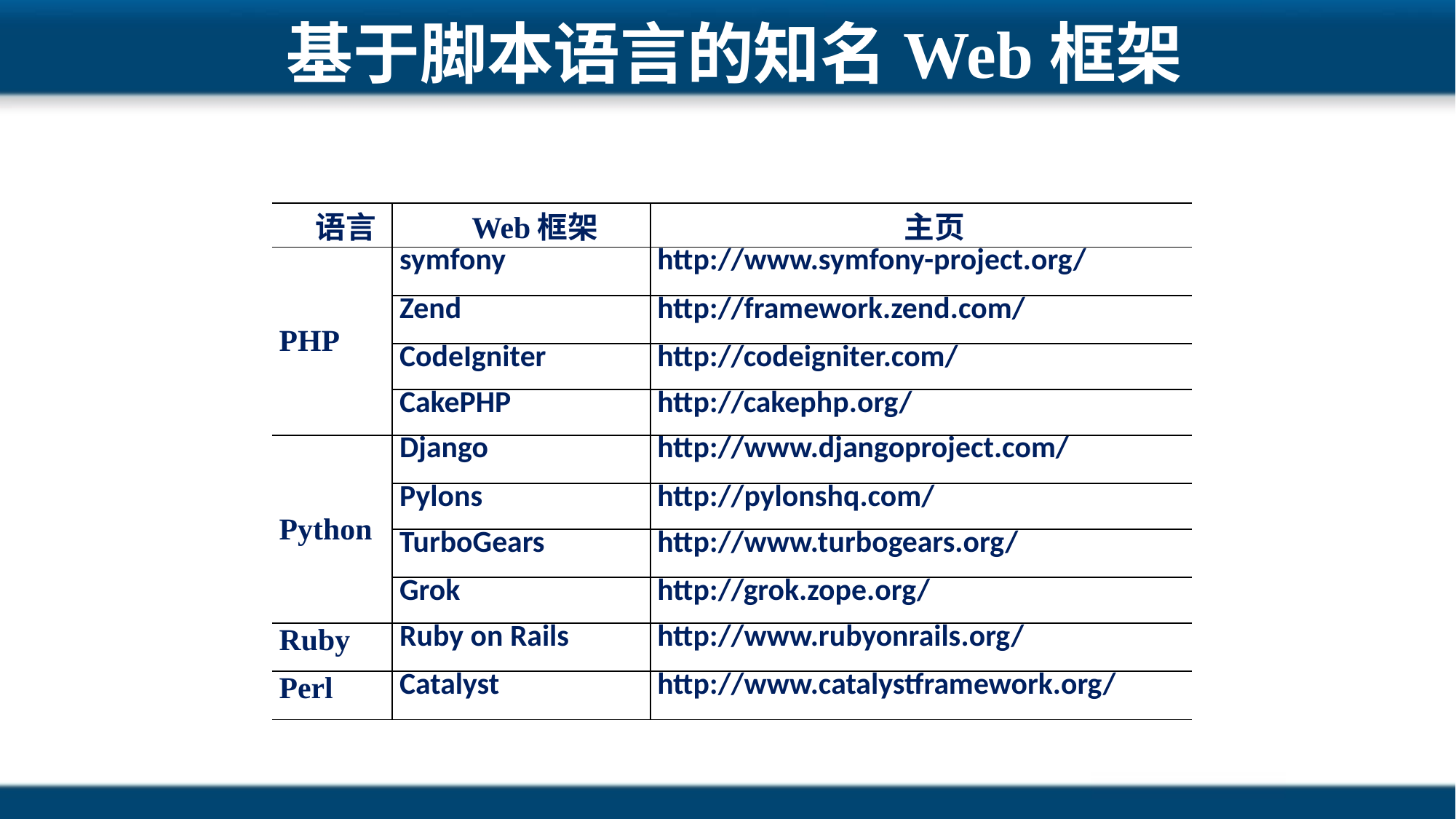

# 基于脚本语言的知名Web框架
| 语言 | Web框架 | 主页 |
| --- | --- | --- |
| PHP | symfony | http://www.symfony-project.org/ |
|  | Zend | http://framework.zend.com/ |
|  | CodeIgniter | http://codeigniter.com/ |
|  | CakePHP | http://cakephp.org/ |
| Python | Django | http://www.djangoproject.com/ |
|  | Pylons | http://pylonshq.com/ |
|  | TurboGears | http://www.turbogears.org/ |
|  | Grok | http://grok.zope.org/ |
| Ruby | Ruby on Rails | http://www.rubyonrails.org/ |
| Perl | Catalyst | http://www.catalystframework.org/ |